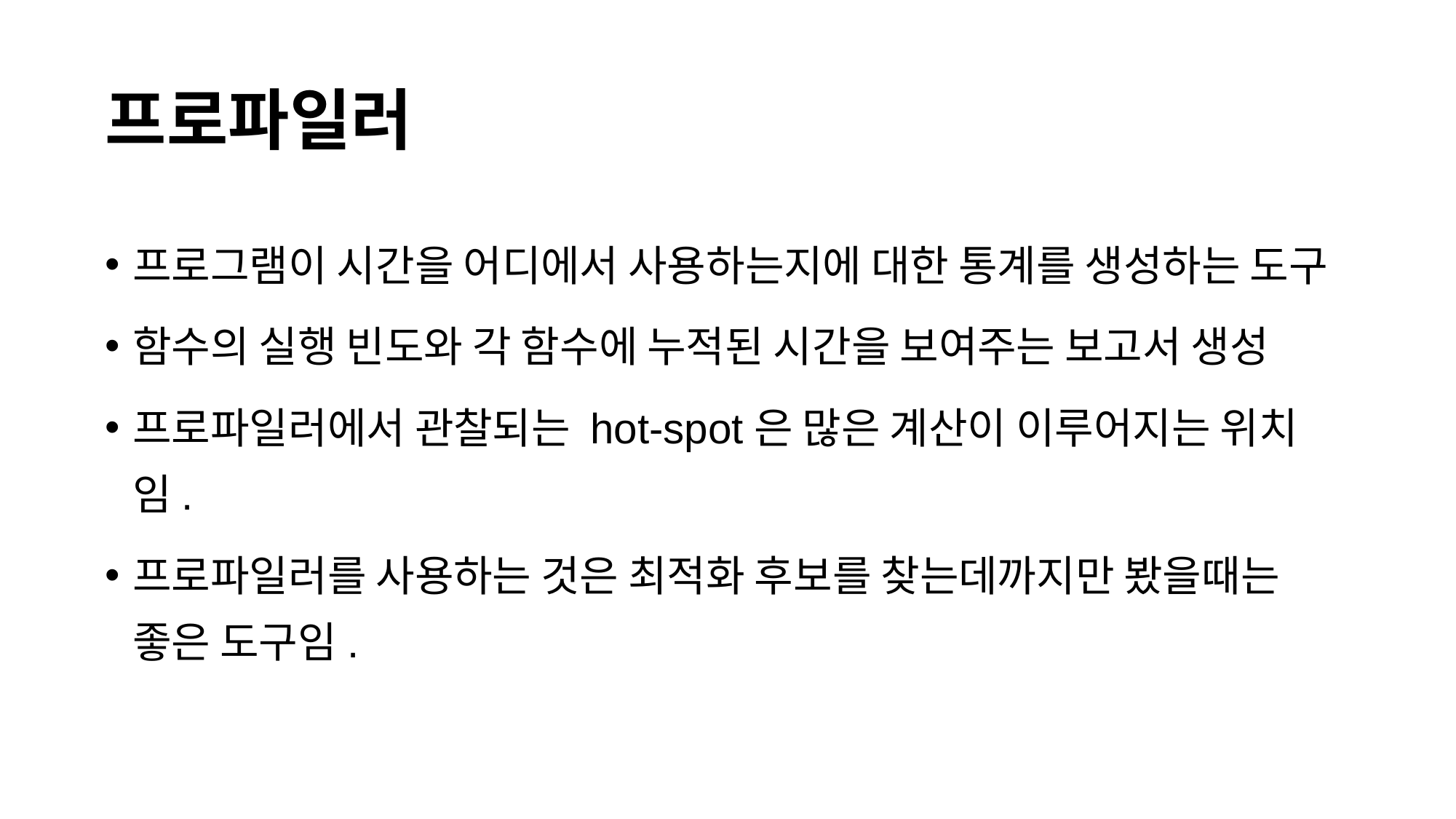

# 프로파일러
프로그램이 시간을 어디에서 사용하는지에 대한 통계를 생성하는 도구
함수의 실행 빈도와 각 함수에 누적된 시간을 보여주는 보고서 생성
프로파일러에서 관찰되는 hot-spot은 많은 계산이 이루어지는 위치임.
프로파일러를 사용하는 것은 최적화 후보를 찾는데까지만 봤을때는 좋은 도구임.